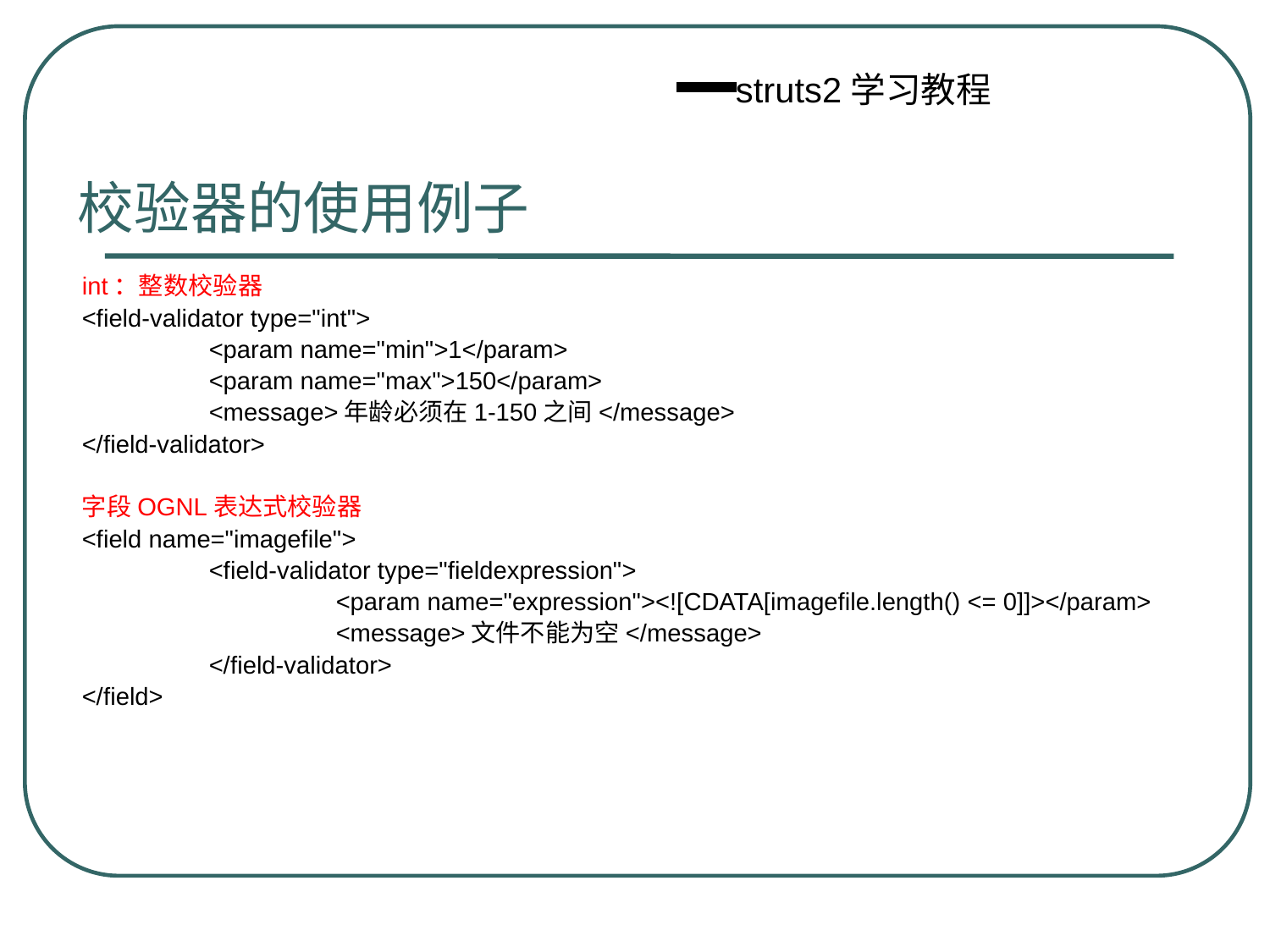

校验器的使用例子
int：整数校验器
<field-validator type="int">
	<param name="min">1</param>
	<param name="max">150</param>
	<message>年龄必须在1-150之间</message>
</field-validator>

字段OGNL表达式校验器
<field name="imagefile">
	<field-validator type="fieldexpression">
		<param name="expression"><![CDATA[imagefile.length() <= 0]]></param>
		<message>文件不能为空</message>
	</field-validator>
</field>